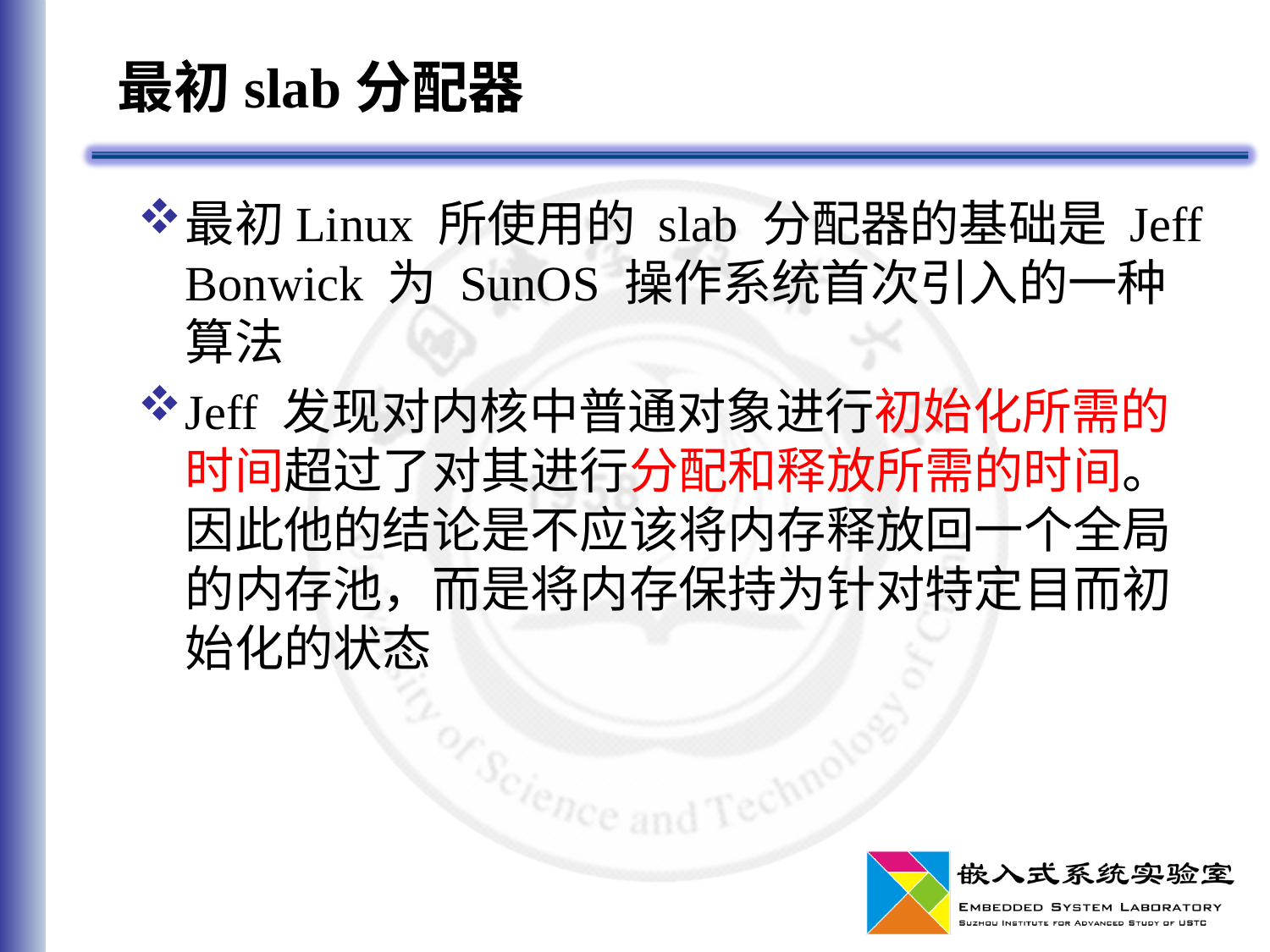

# 最初slab分配器
最初Linux 所使用的 slab 分配器的基础是 Jeff Bonwick 为 SunOS 操作系统首次引入的一种算法
Jeff 发现对内核中普通对象进行初始化所需的时间超过了对其进行分配和释放所需的时间。因此他的结论是不应该将内存释放回一个全局的内存池，而是将内存保持为针对特定目而初始化的状态